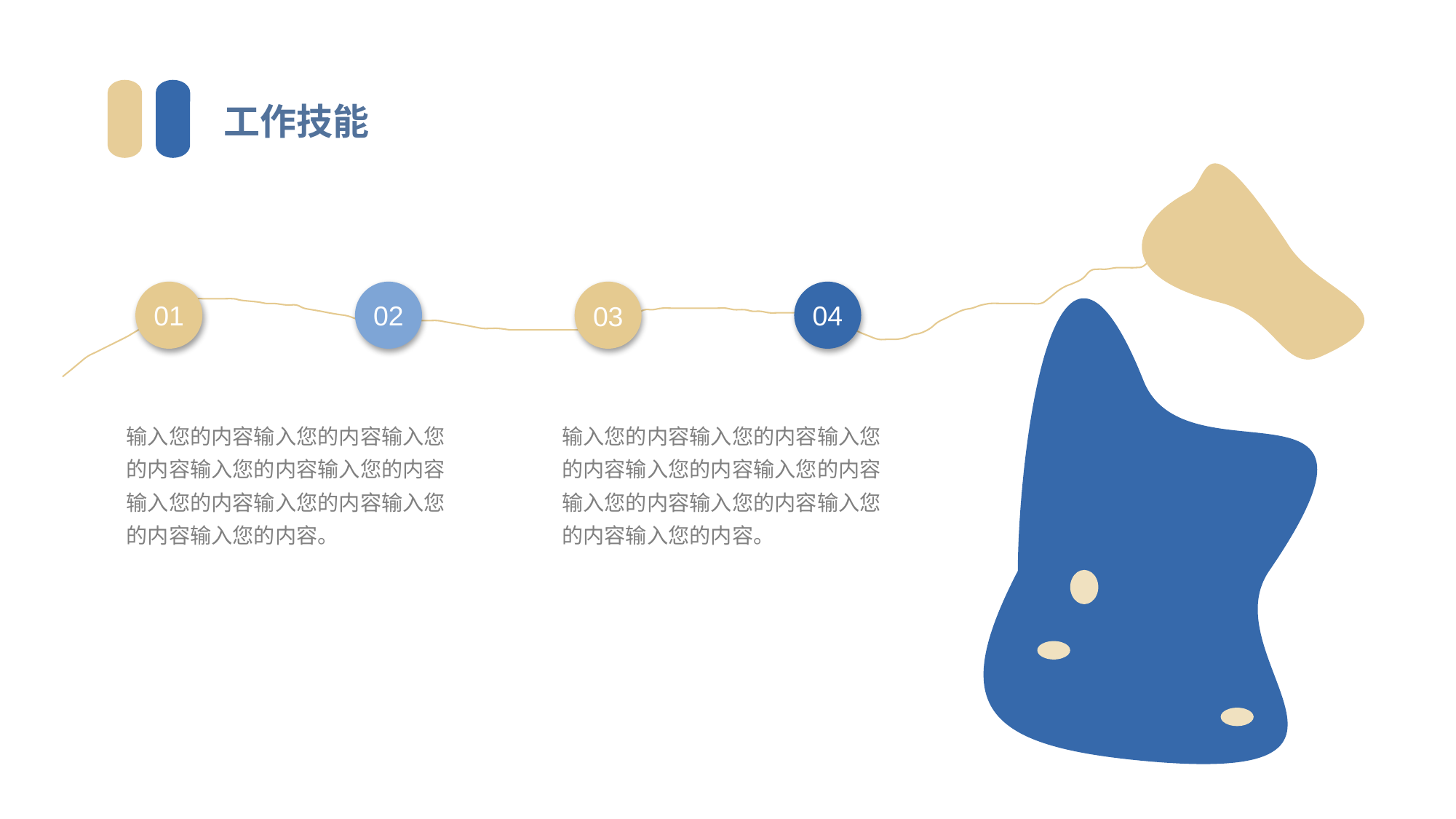

工作技能

01

02

03

04

输入您的内容输入您的内容输入您的内容输入您的内容输入您的内容输入您的内容输入您的内容输入您的内容输入您的内容。

输入您的内容输入您的内容输入您的内容输入您的内容输入您的内容输入您的内容输入您的内容输入您的内容输入您的内容。